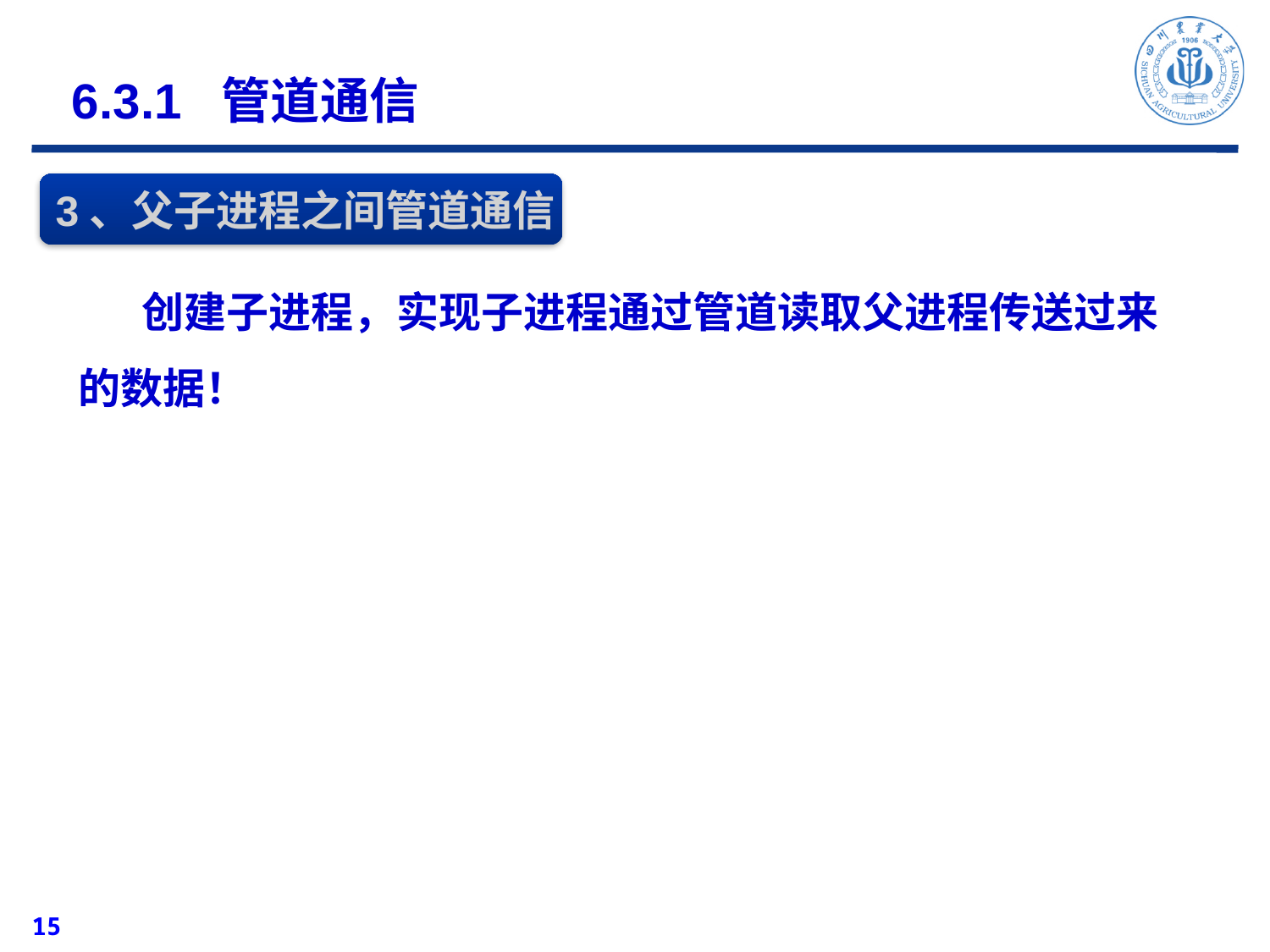

6.3.1  管道通信
3、父子进程之间管道通信
创建子进程，实现子进程通过管道读取父进程传送过来的数据！